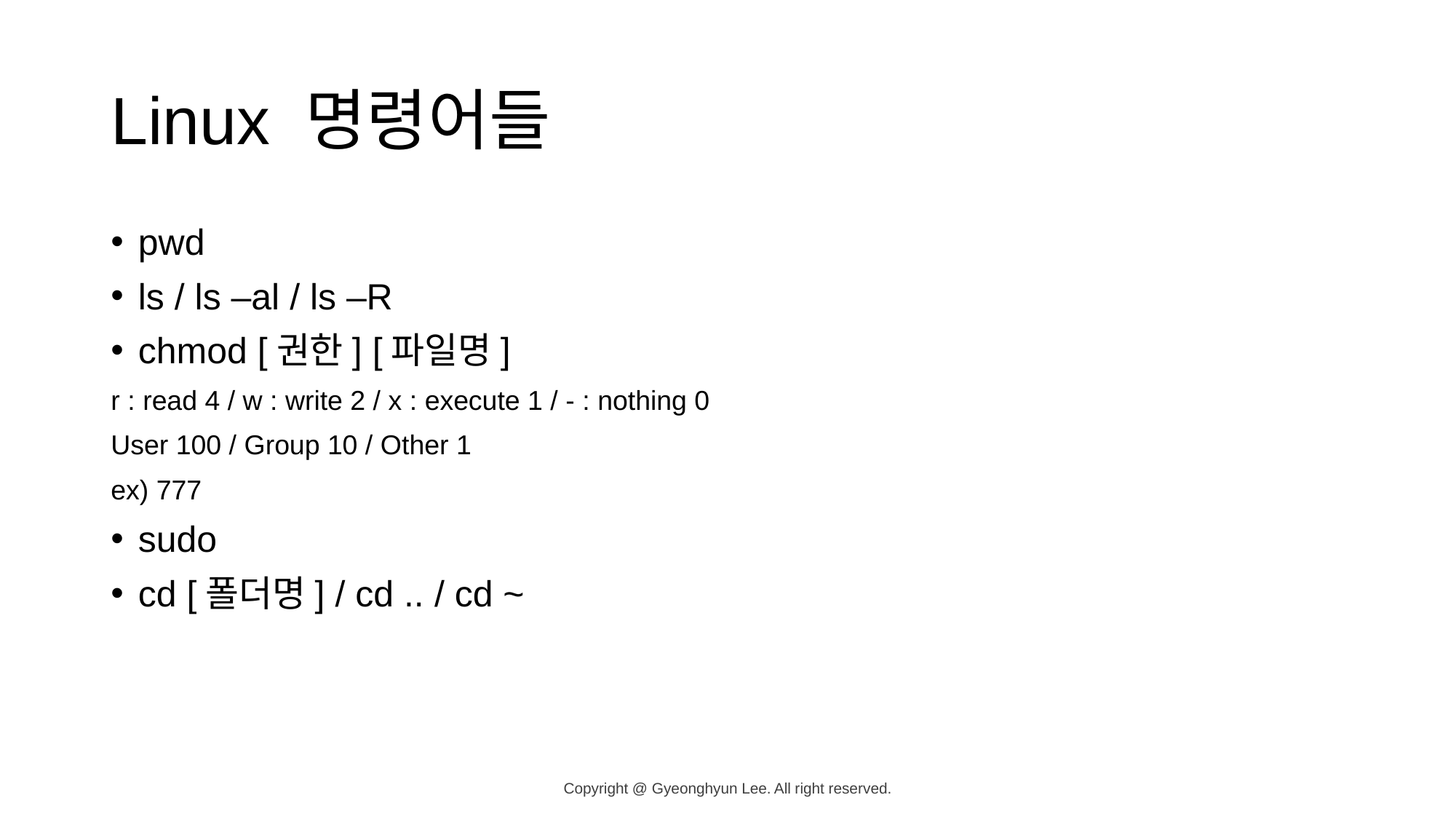

# Linux 명령어들
pwd
ls / ls –al / ls –R
chmod [권한] [파일명]
r : read 4 / w : write 2 / x : execute 1 / - : nothing 0
User 100 / Group 10 / Other 1
ex) 777
sudo
cd [폴더명] / cd .. / cd ~